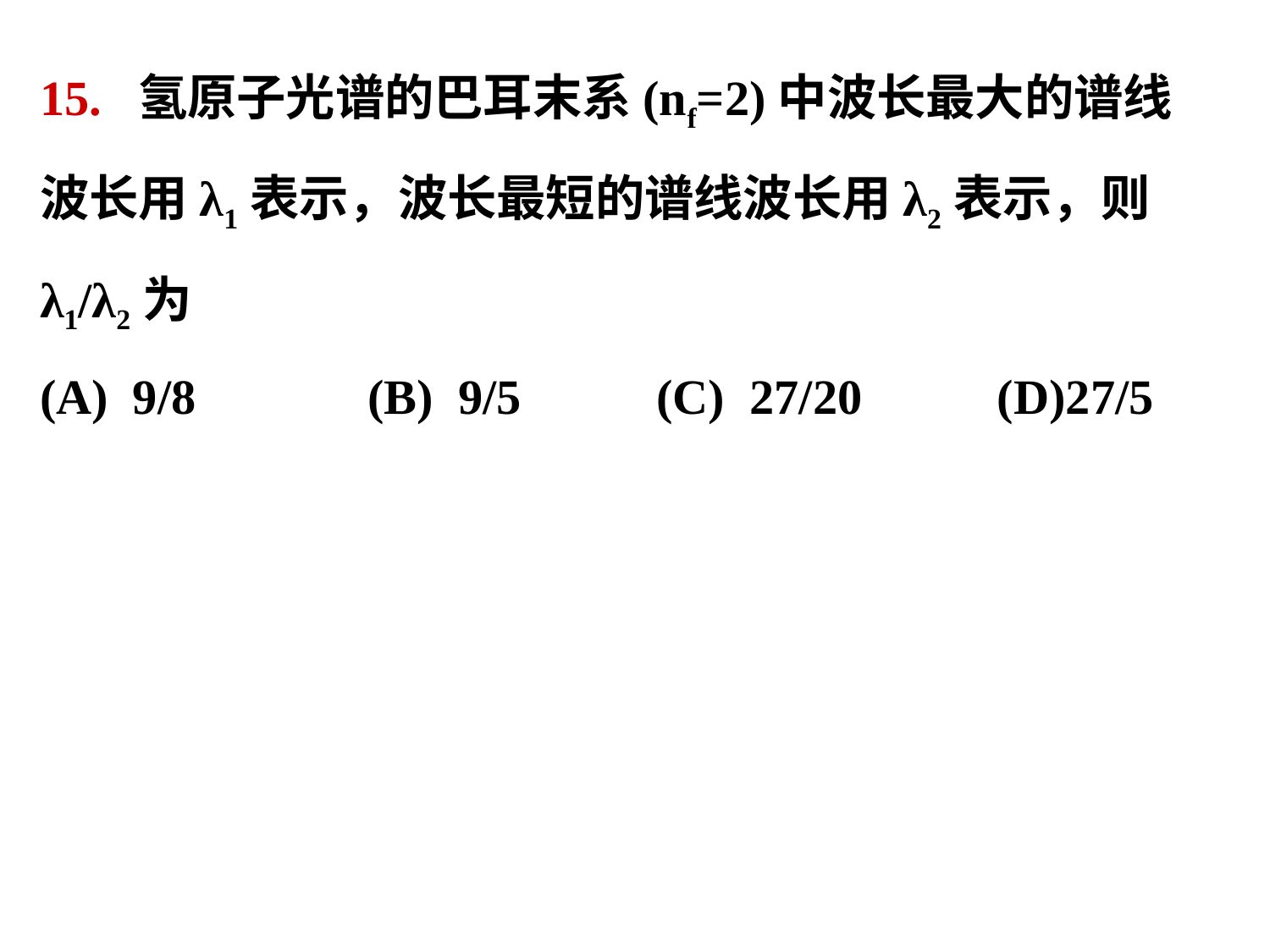

15.  氢原子光谱的巴耳末系(nf=2)中波长最大的谱线波长用λ1表示，波长最短的谱线波长用λ2表示，则λ1/λ2为
(A)  9/8              (B)  9/5           (C)  27/20           (D)27/5